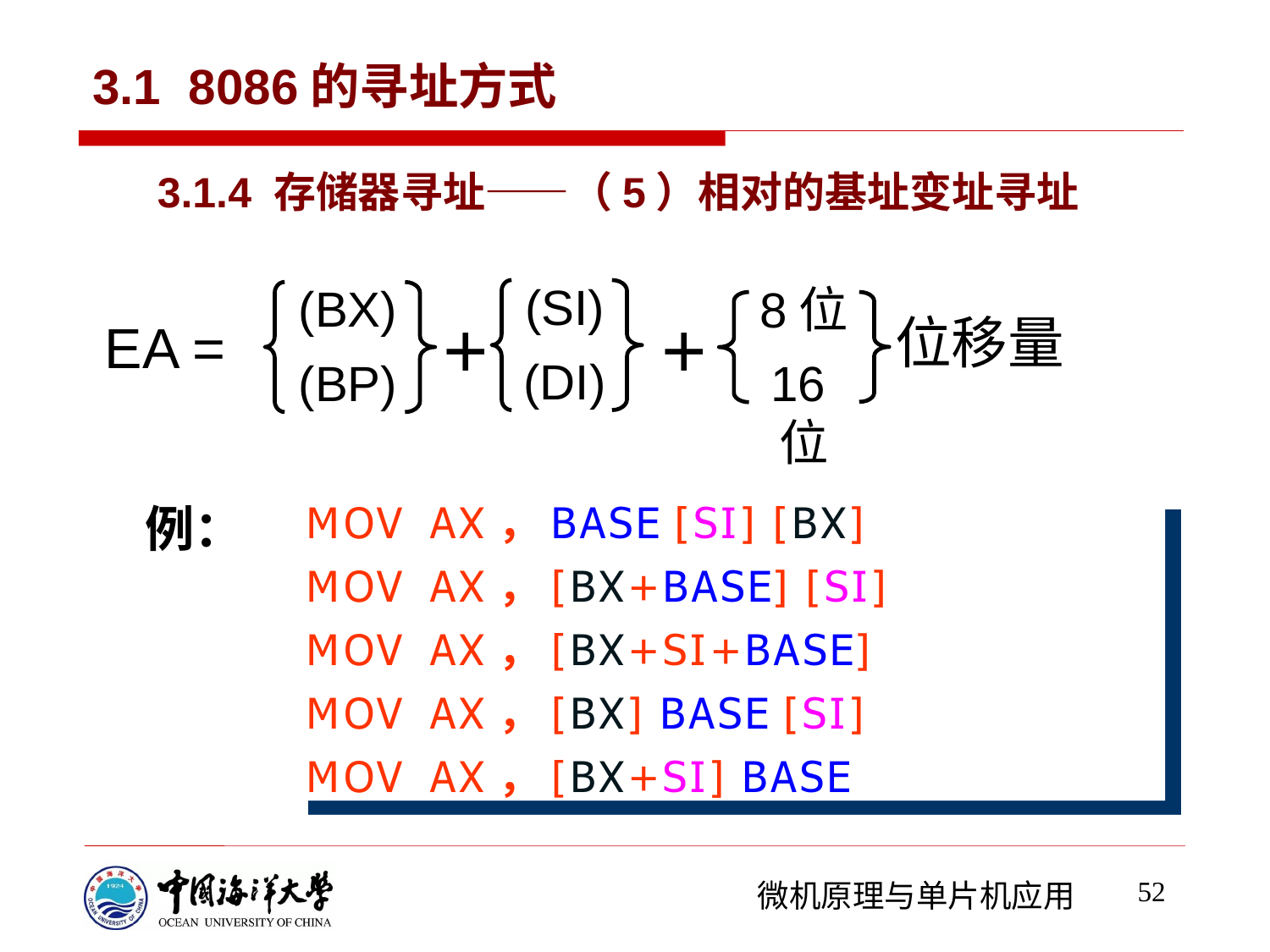

# 3.1  8086的寻址方式
3.1.4 存储器寻址——（5）相对的基址变址寻址
(SI)
(DI)
(BX)
(BP)
8位
16位

+
+
位移量
EA =
MOV  AX，BASE [SI] [BX]
MOV  AX，[BX+BASE] [SI]
MOV  AX，[BX+SI+BASE]
MOV  AX，[BX] BASE [SI]
MOV  AX，[BX+SI] BASE
例：
52